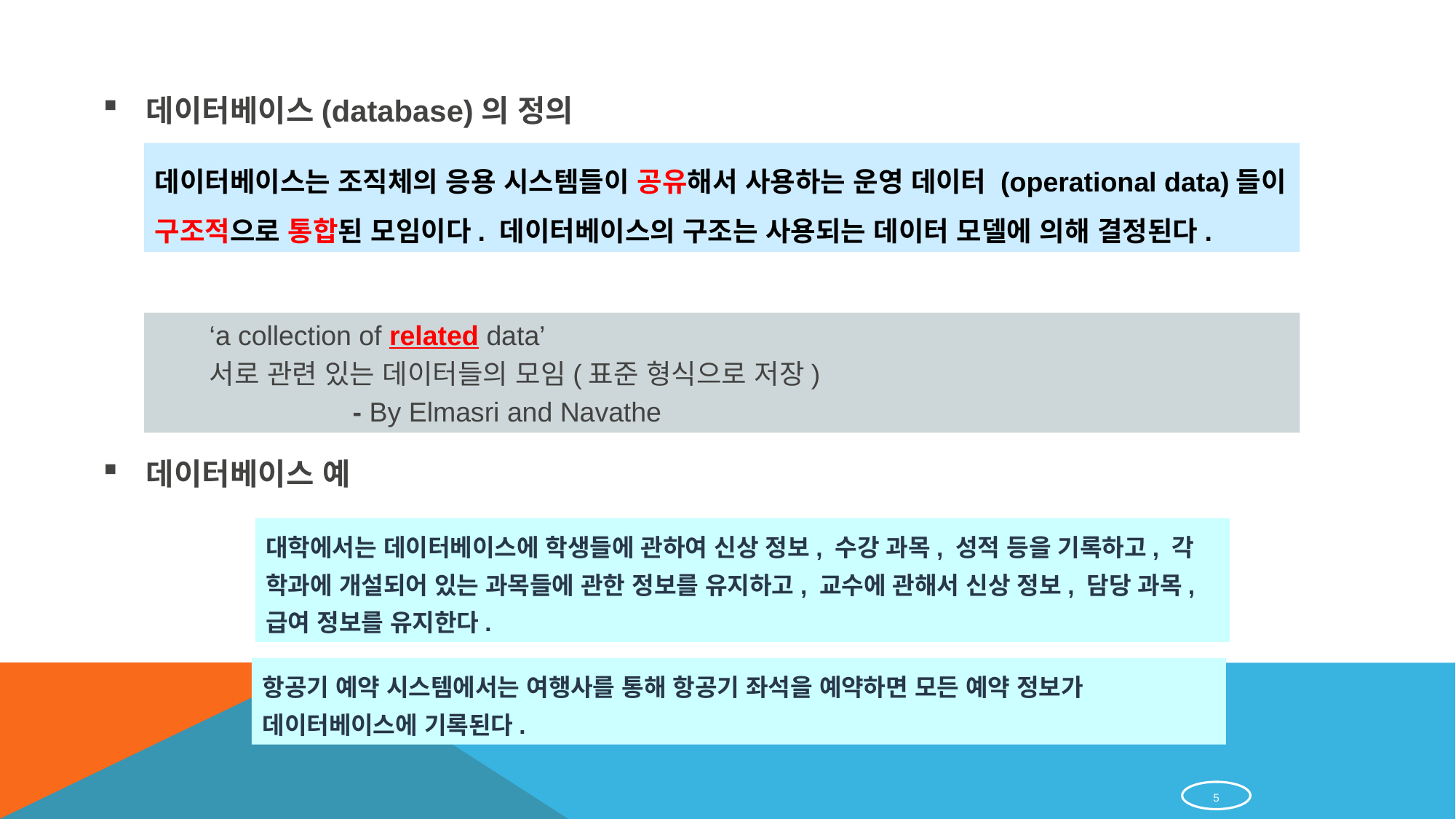

데이터베이스(database)의 정의

데이터베이스 예
데이터베이스는 조직체의 응용 시스템들이 공유해서 사용하는 운영 데이터 (operational data)들이 구조적으로 통합된 모임이다. 데이터베이스의 구조는 사용되는 데이터 모델에 의해 결정된다.
‘a collection of related data’
서로 관련 있는 데이터들의 모임(표준 형식으로 저장)
		- By Elmasri and Navathe
대학에서는 데이터베이스에 학생들에 관하여 신상 정보, 수강 과목, 성적 등을 기록하고, 각 학과에 개설되어 있는 과목들에 관한 정보를 유지하고, 교수에 관해서 신상 정보, 담당 과목, 급여 정보를 유지한다.
항공기 예약 시스템에서는 여행사를 통해 항공기 좌석을 예약하면 모든 예약 정보가 데이터베이스에 기록된다.
5